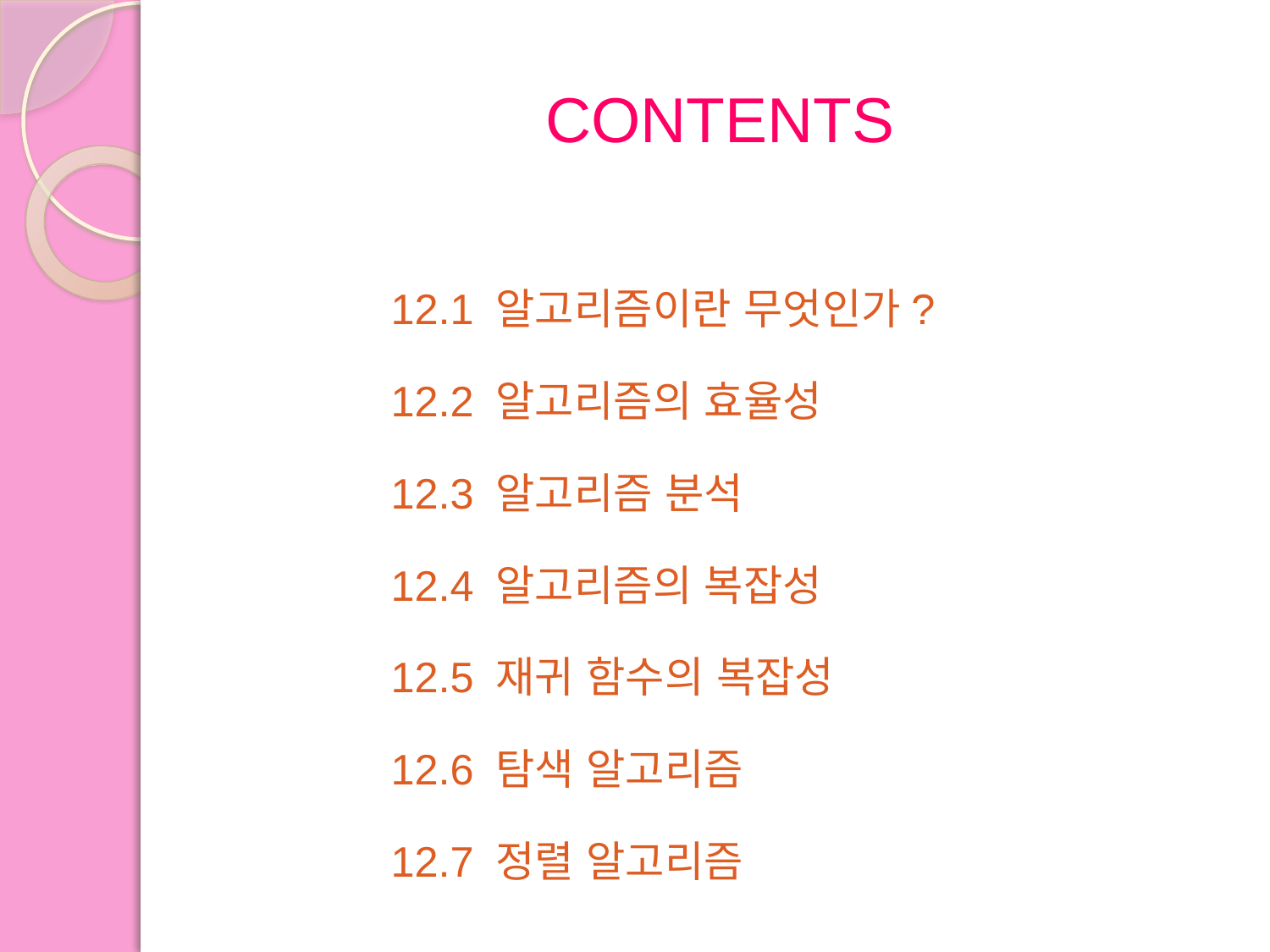

# CONTENTS
12.1 알고리즘이란 무엇인가?

12.2 알고리즘의 효율성

12.3 알고리즘 분석

12.4 알고리즘의 복잡성

12.5 재귀 함수의 복잡성

12.6 탐색 알고리즘

12.7 정렬 알고리즘